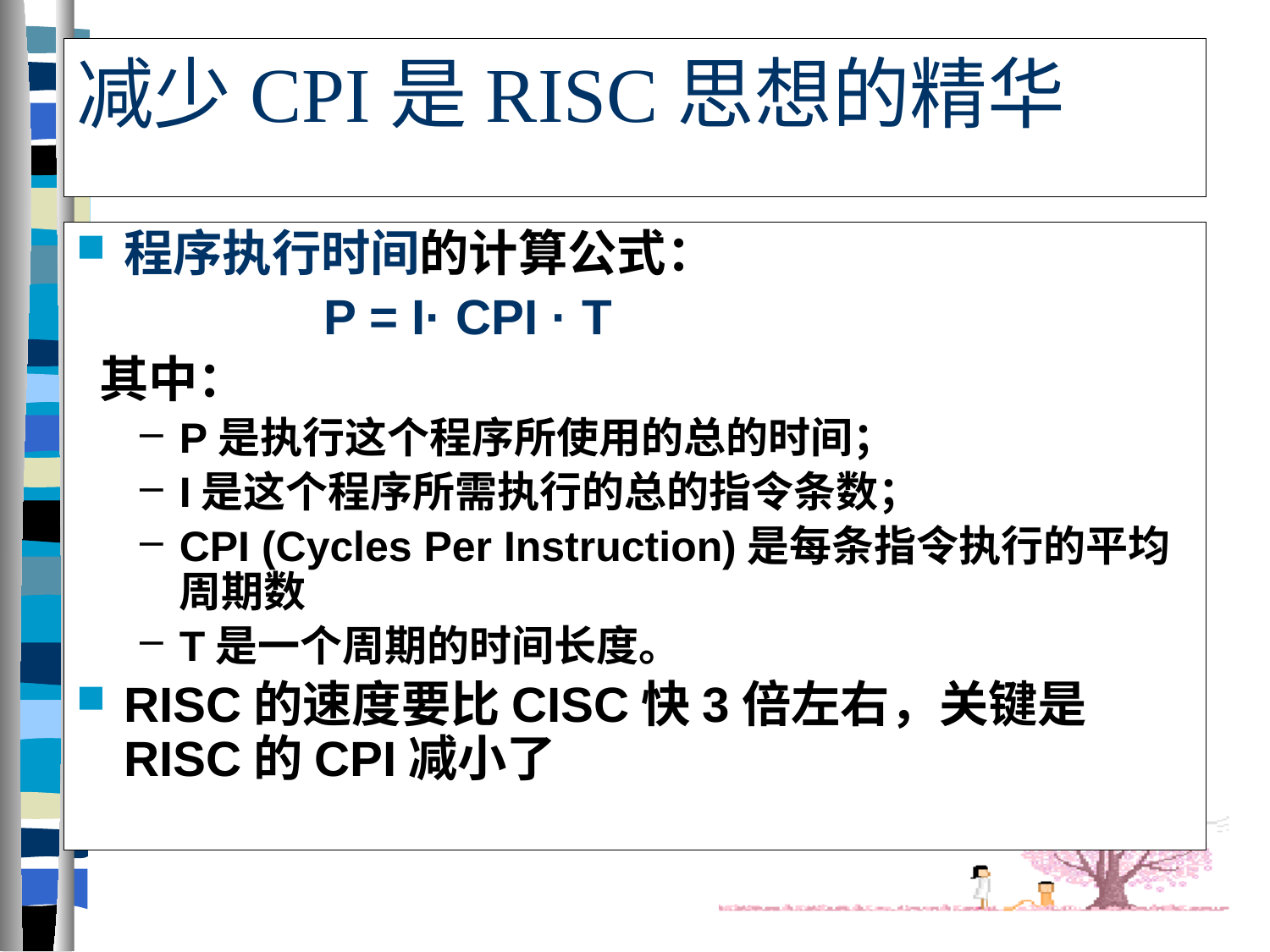

# 减少CPI是RISC思想的精华
程序执行时间的计算公式：
                  P = I· CPI · T
 其中：
P是执行这个程序所使用的总的时间；
I是这个程序所需执行的总的指令条数；
CPI (Cycles Per Instruction)是每条指令执行的平均周期数
T是一个周期的时间长度。
RISC的速度要比CISC快3倍左右，关键是RISC的CPI减小了